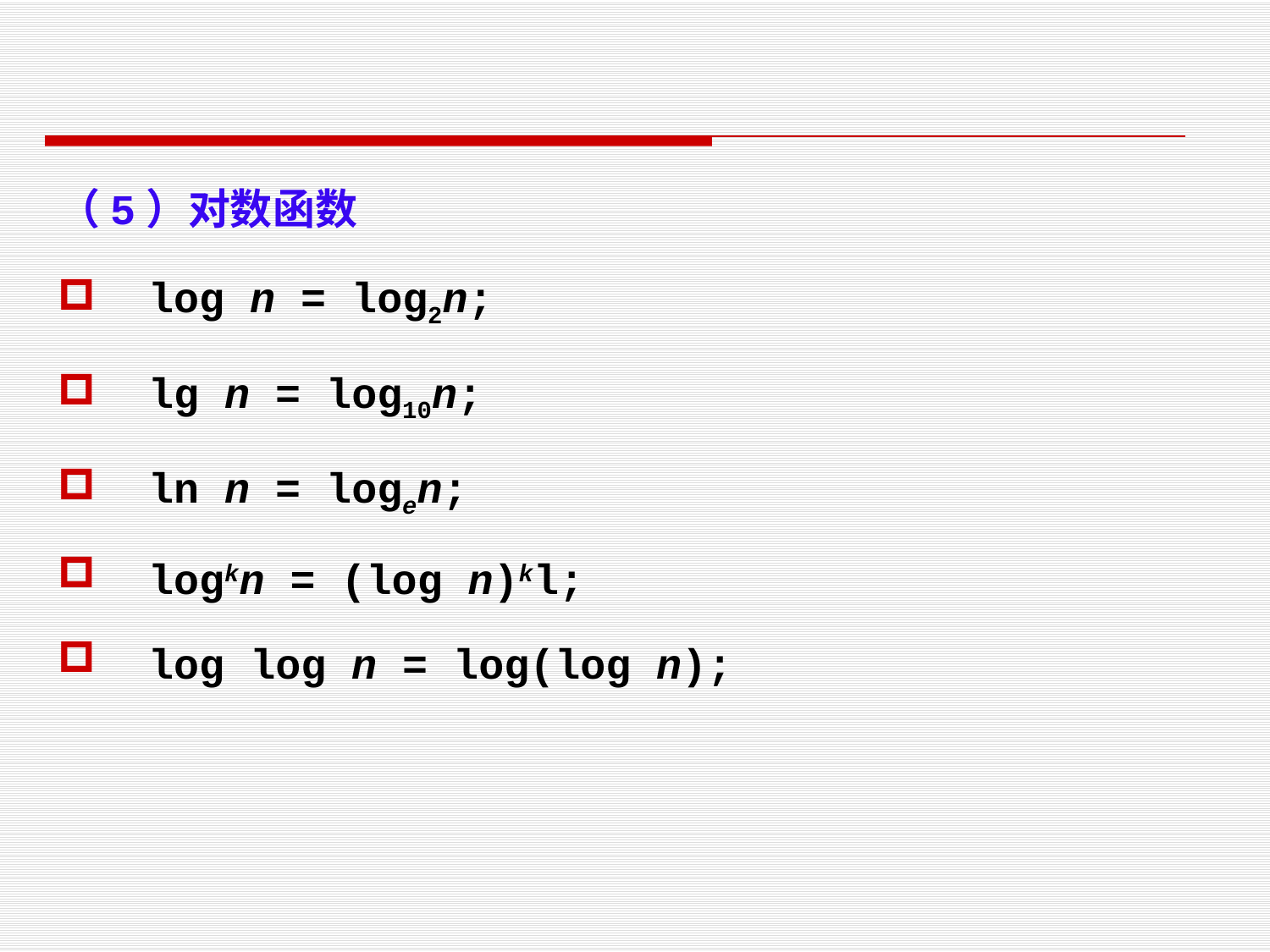

#
（5）对数函数
 log n = log2n;
 lg n = log10n;
 ln n = logen;
 logkn = (log n)kl;
 log log n = log(log n);